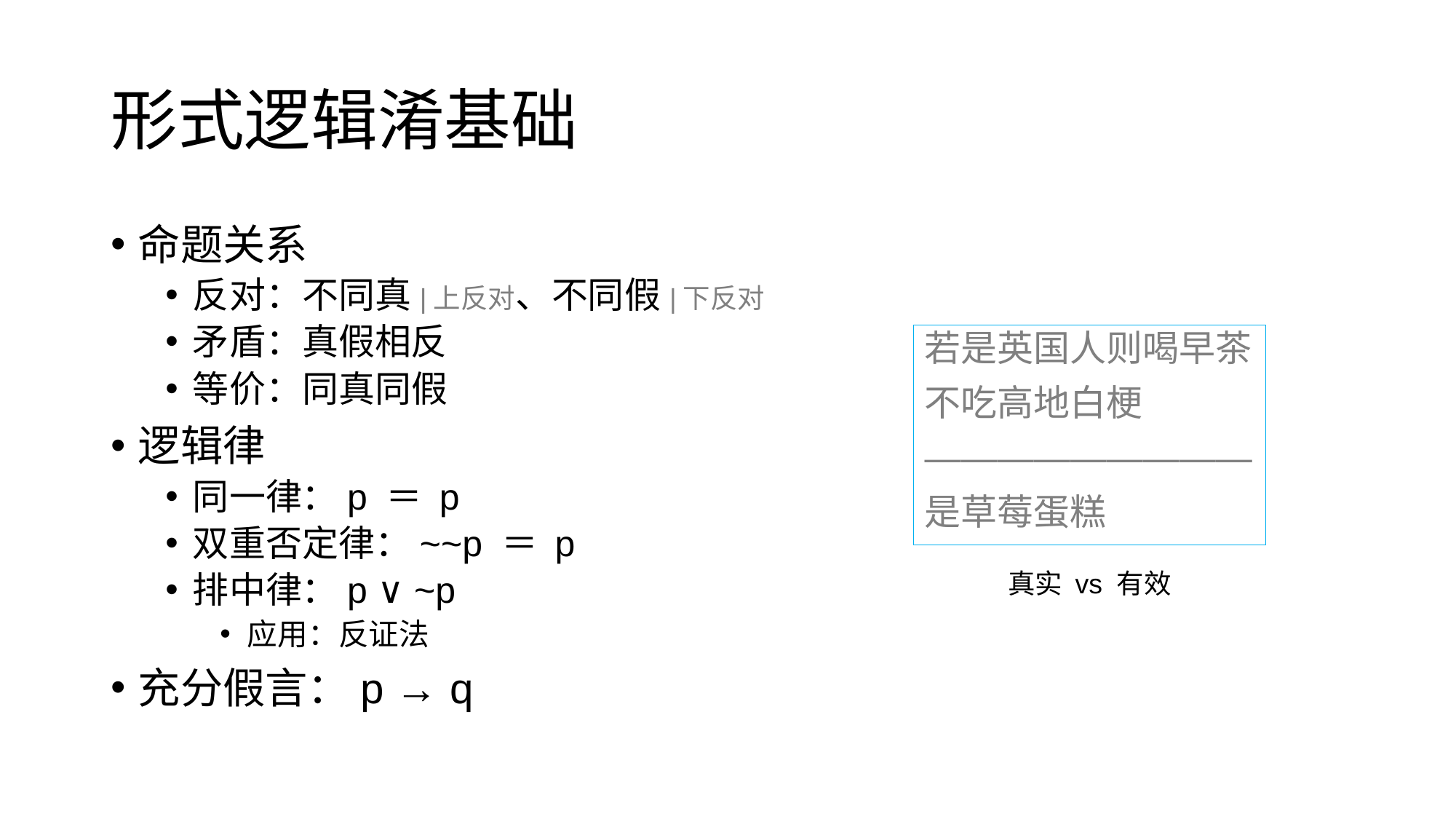

# 形式逻辑淆基础
命题关系
反对：不同真|上反对、不同假|下反对
矛盾：真假相反
等价：同真同假
逻辑律
同一律：p ＝ p
双重否定律：~~p ＝ p
排中律：p ∨ ~p
应用：反证法
充分假言：p → q
若是英国人则喝早茶
不吃高地白梗
—————————
是草莓蛋糕
真实 vs 有效